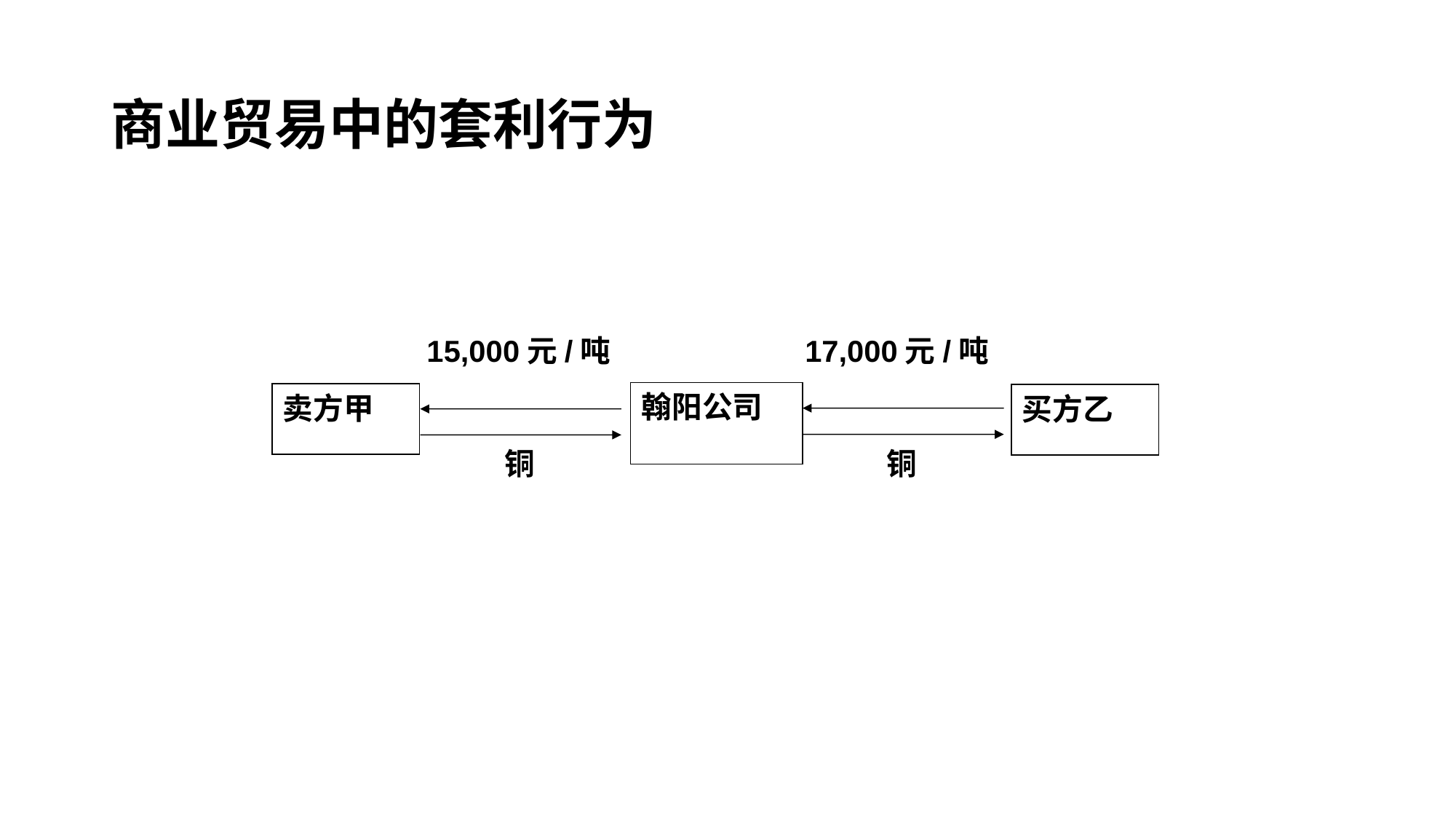

商业贸易中的套利行为
15,000元/吨
17,000元/吨
翰阳公司
卖方甲
买方乙

铜
铜